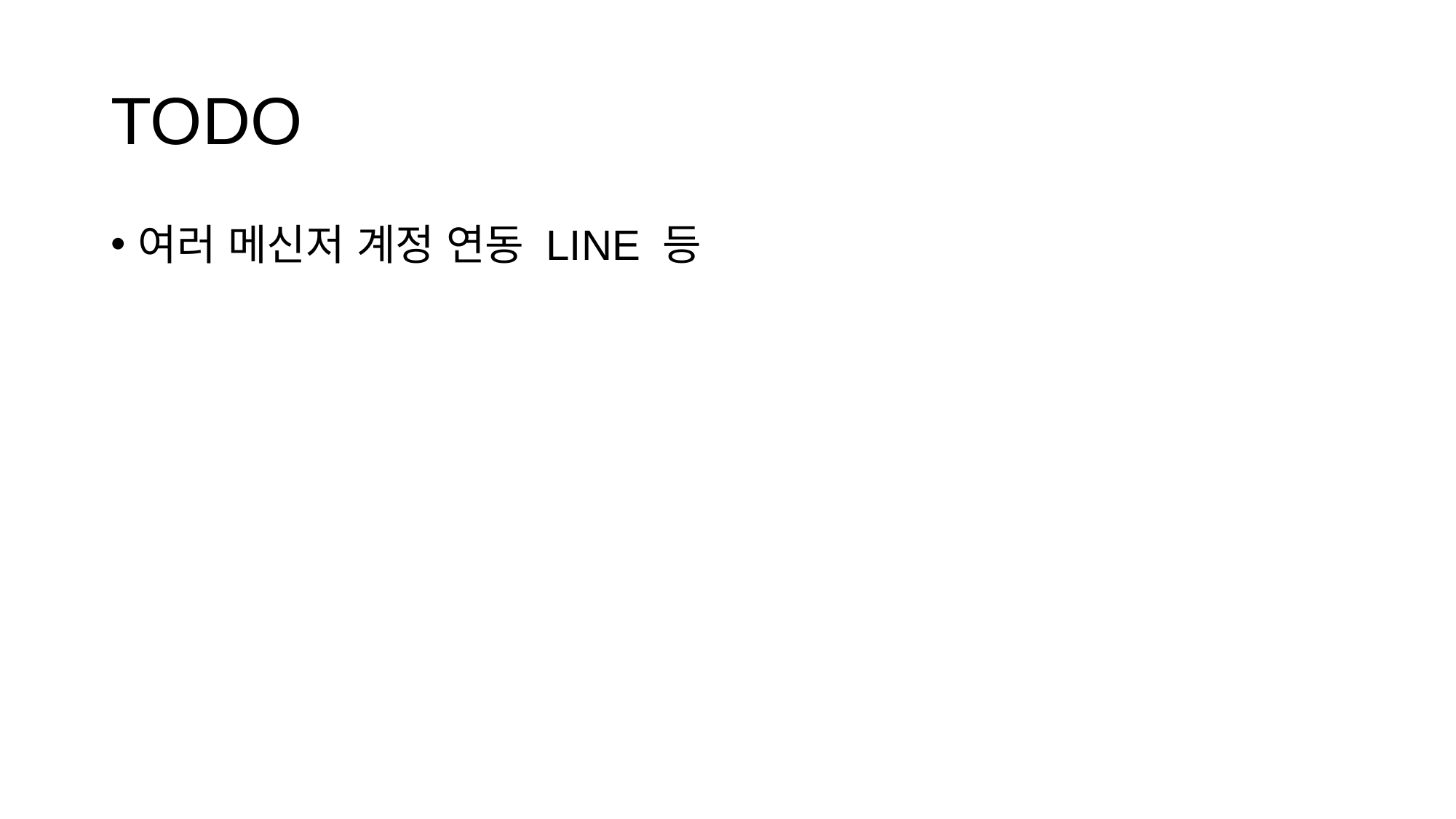

# TODO
여러 메신저 계정 연동 LINE 등